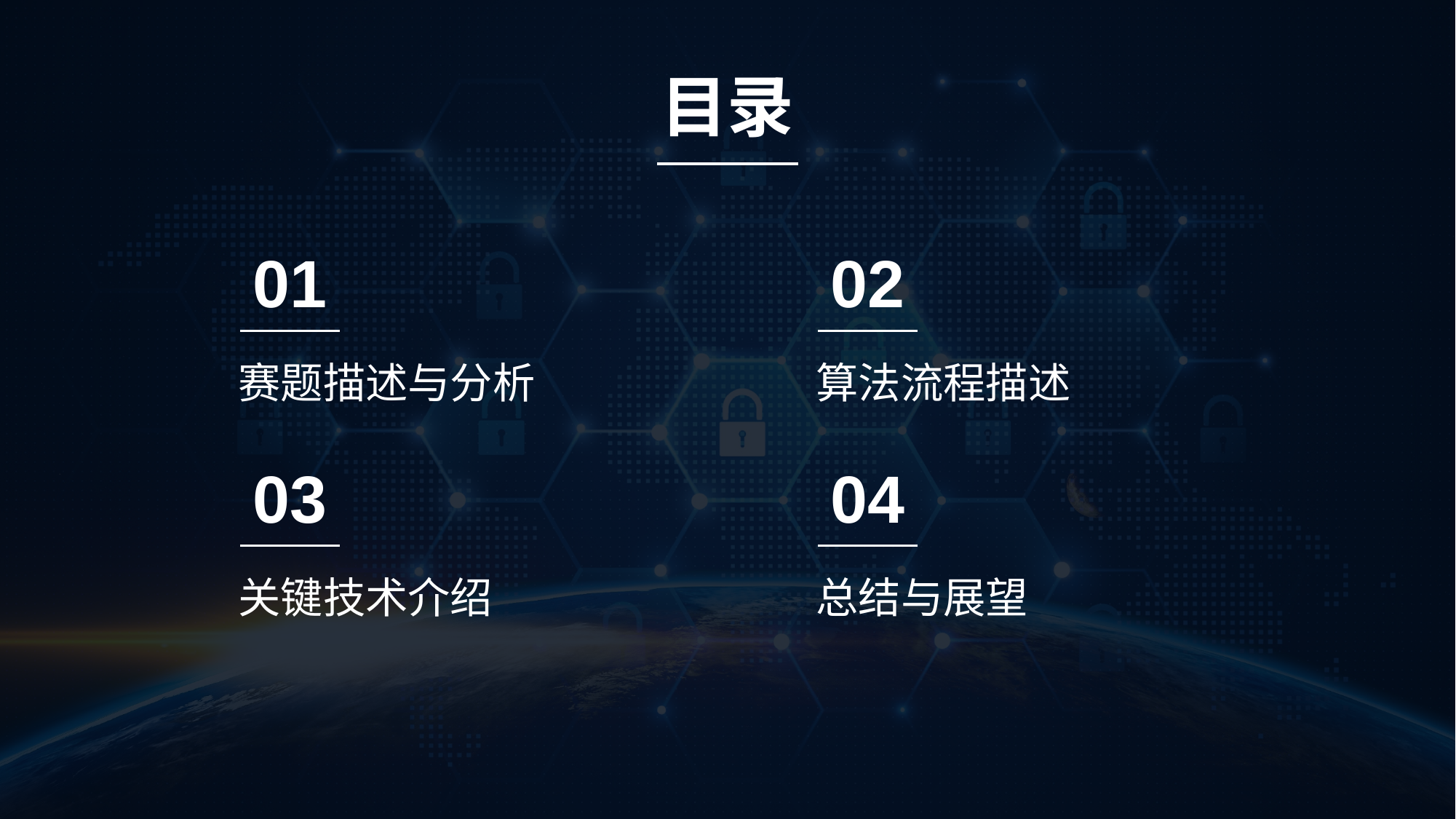

目录
01
赛题描述与分析

02
算法流程描述

03
关键技术介绍

04
总结与展望